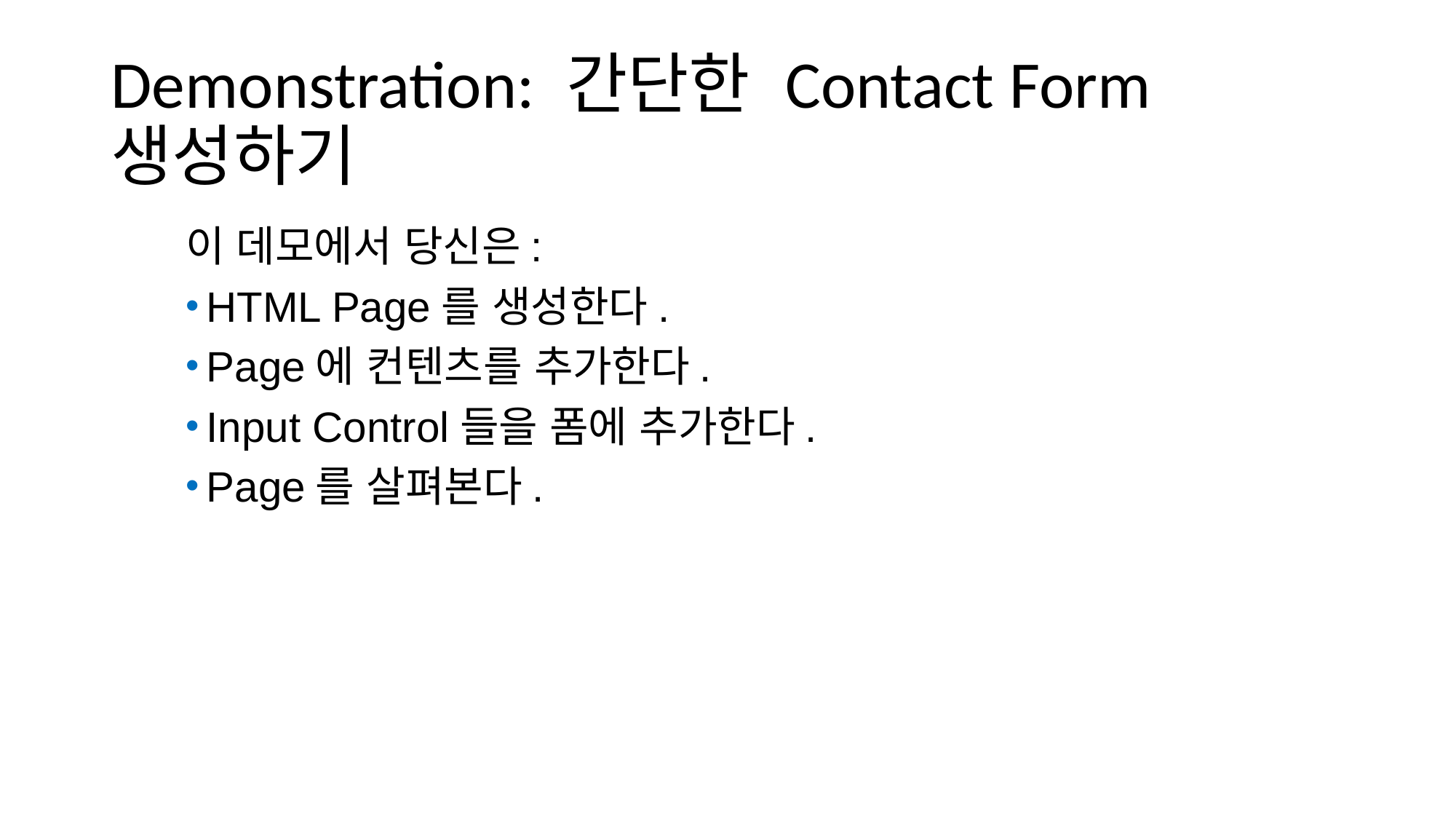

# Demonstration: 간단한 Contact Form 생성하기
이 데모에서 당신은:
HTML Page를 생성한다.
Page에 컨텐츠를 추가한다.
Input Control들을 폼에 추가한다.
Page를 살펴본다.